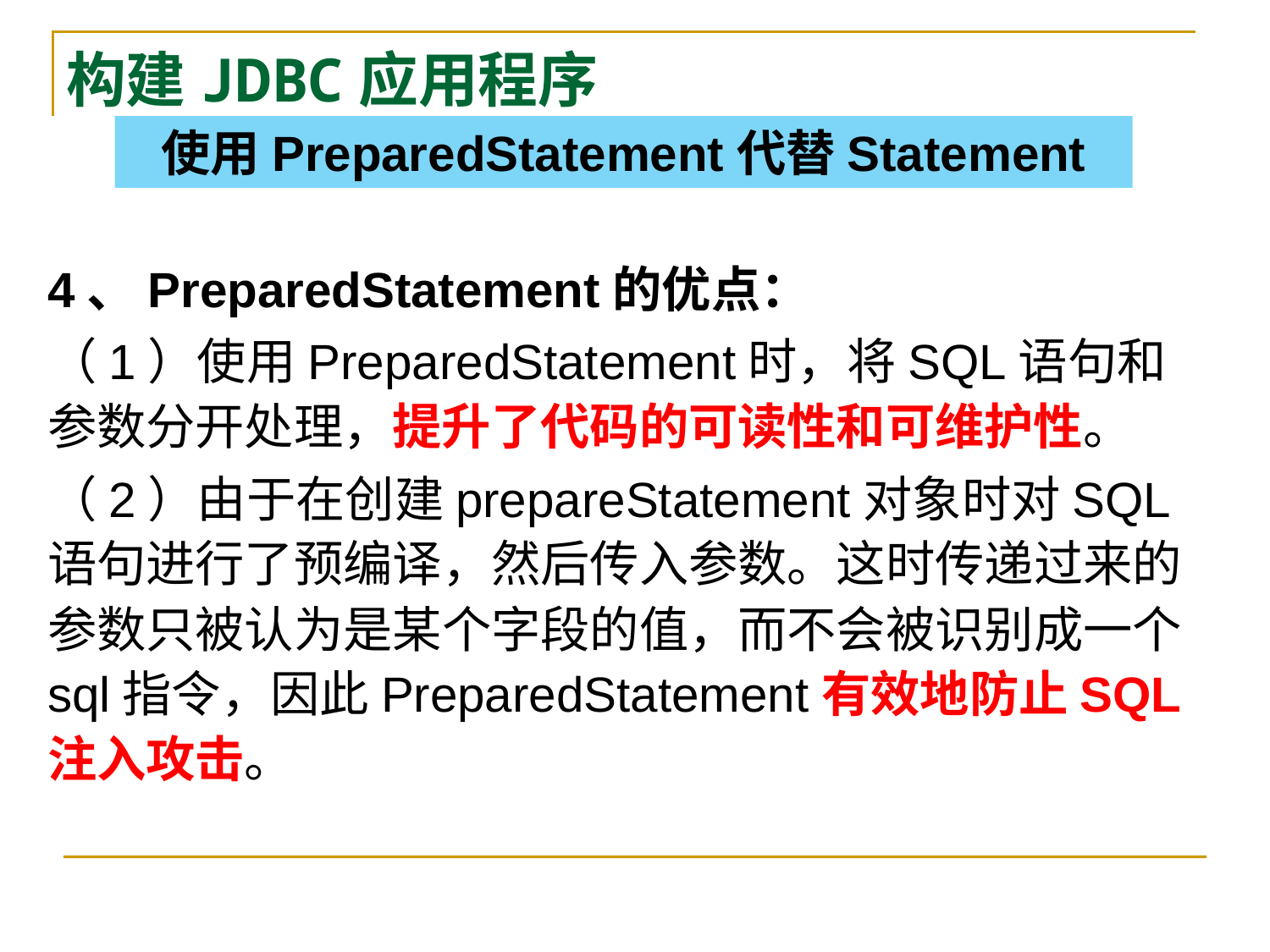

# 构建JDBC应用程序
使用PreparedStatement代替Statement

4、PreparedStatement的优点：
（1）使用PreparedStatement时，将SQL语句和参数分开处理，提升了代码的可读性和可维护性。
（2）由于在创建prepareStatement对象时对SQL语句进行了预编译，然后传入参数。这时传递过来的参数只被认为是某个字段的值，而不会被识别成一个sql指令，因此PreparedStatement有效地防止SQL注入攻击。